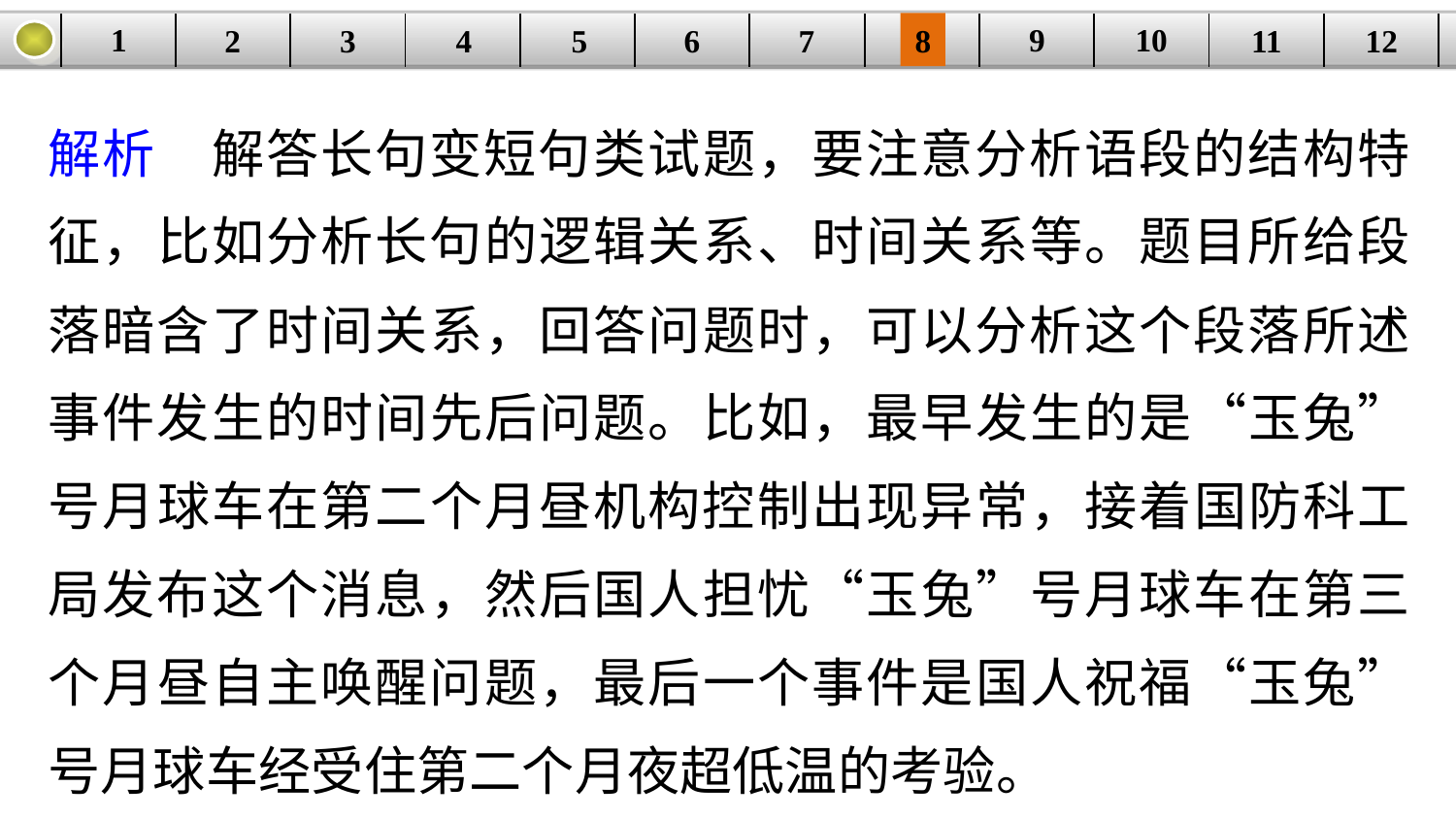

9
10
1
3
4
5
6
8
11
2
12
|  |  |  |  |  |  |  |  |  |  |  |  |
| --- | --- | --- | --- | --- | --- | --- | --- | --- | --- | --- | --- |
7

解析　解答长句变短句类试题，要注意分析语段的结构特征，比如分析长句的逻辑关系、时间关系等。题目所给段落暗含了时间关系，回答问题时，可以分析这个段落所述事件发生的时间先后问题。比如，最早发生的是“玉兔”号月球车在第二个月昼机构控制出现异常，接着国防科工局发布这个消息，然后国人担忧“玉兔”号月球车在第三个月昼自主唤醒问题，最后一个事件是国人祝福“玉兔”号月球车经受住第二个月夜超低温的考验。